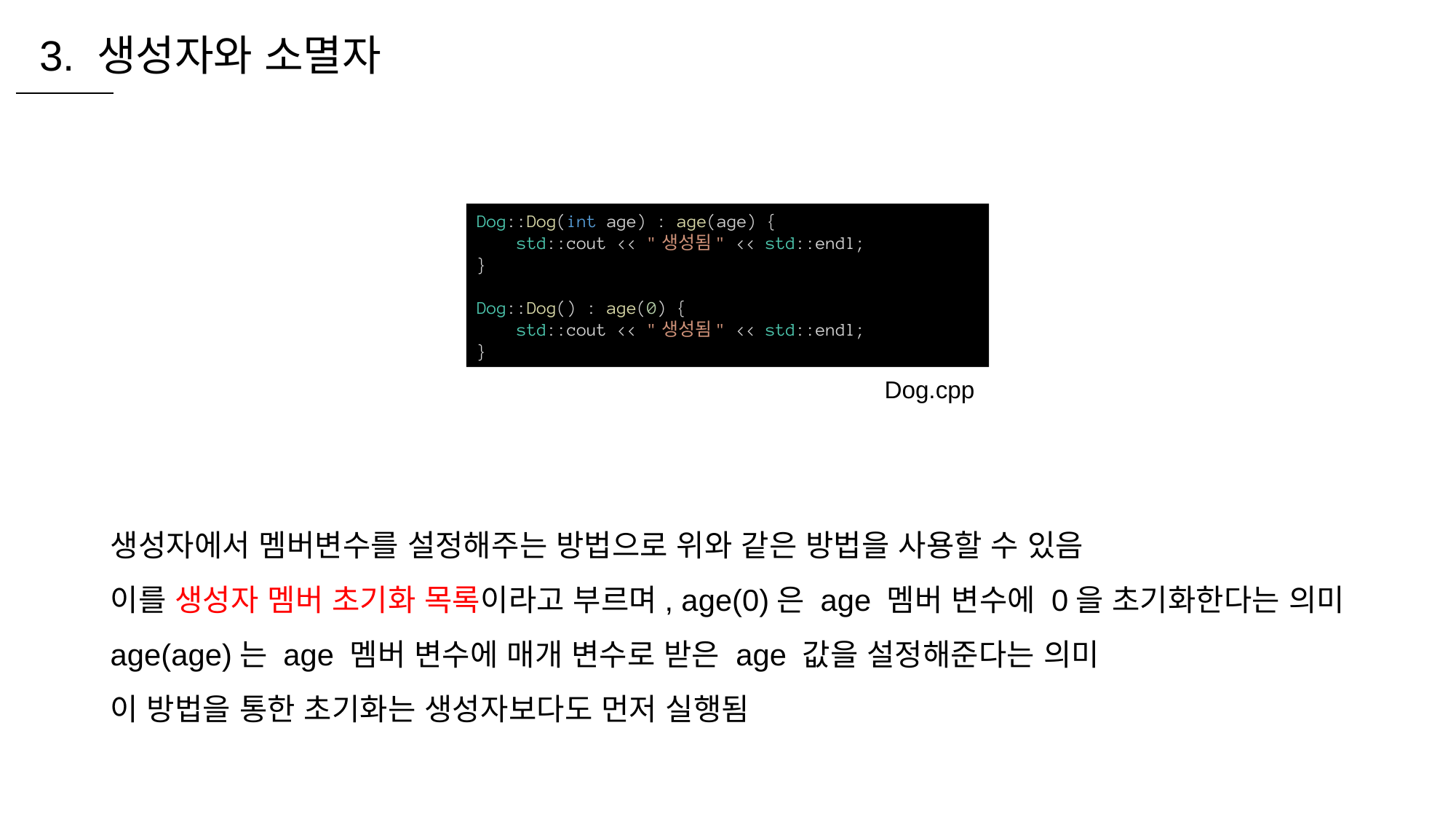

3. 생성자와 소멸자
Dog::Dog(int age) : age(age) {
    std::cout << "생성됨" << std::endl;
}
Dog::Dog() : age(0) {
    std::cout << "생성됨" << std::endl;
}
Dog.cpp
생성자에서 멤버변수를 설정해주는 방법으로 위와 같은 방법을 사용할 수 있음
이를 생성자 멤버 초기화 목록이라고 부르며, age(0)은 age 멤버 변수에 0을 초기화한다는 의미
age(age)는 age 멤버 변수에 매개 변수로 받은 age 값을 설정해준다는 의미
이 방법을 통한 초기화는 생성자보다도 먼저 실행됨